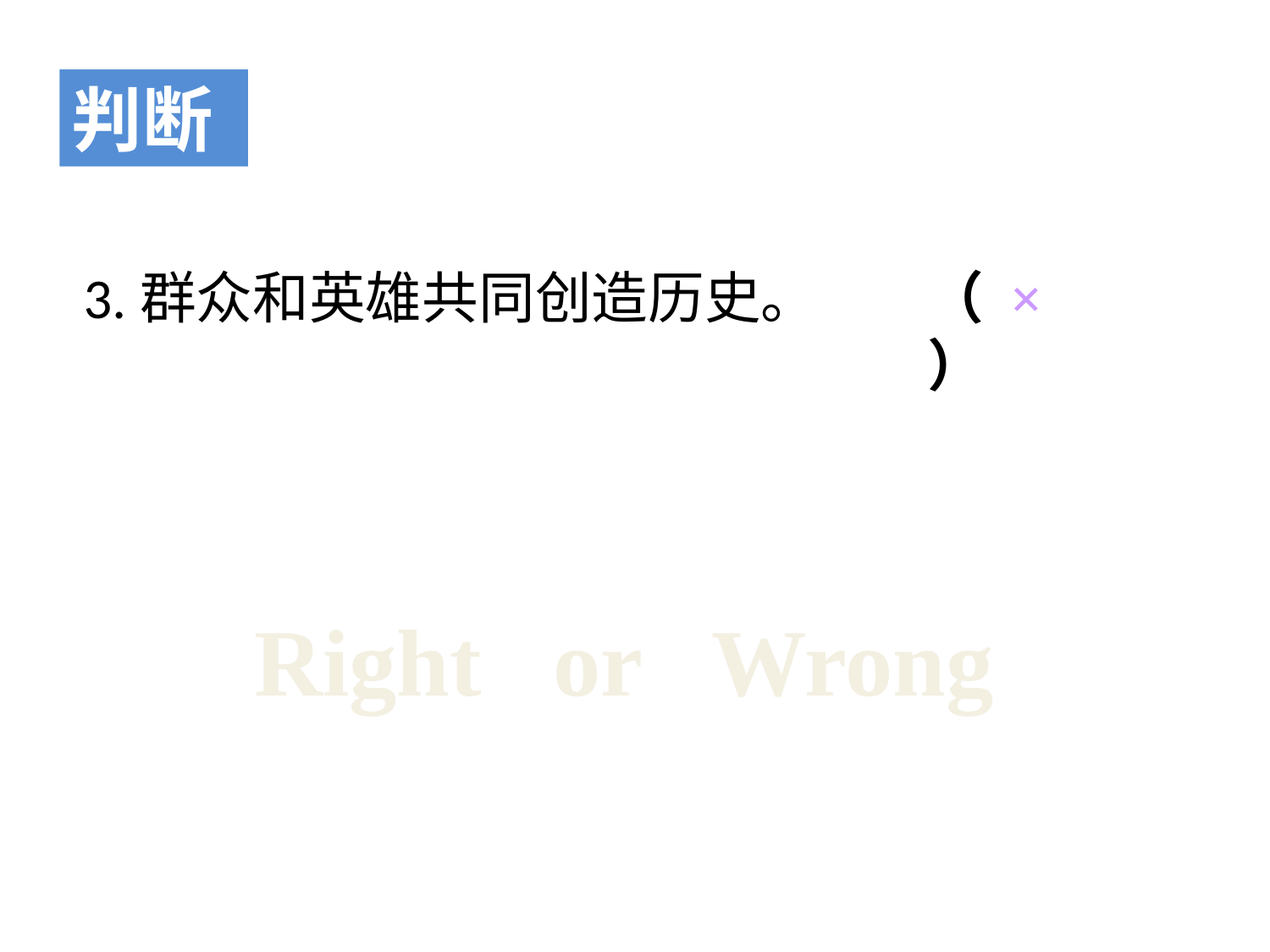

判断
    3.群众和英雄共同创造历史。
（ × ）

Right   or   Wrong